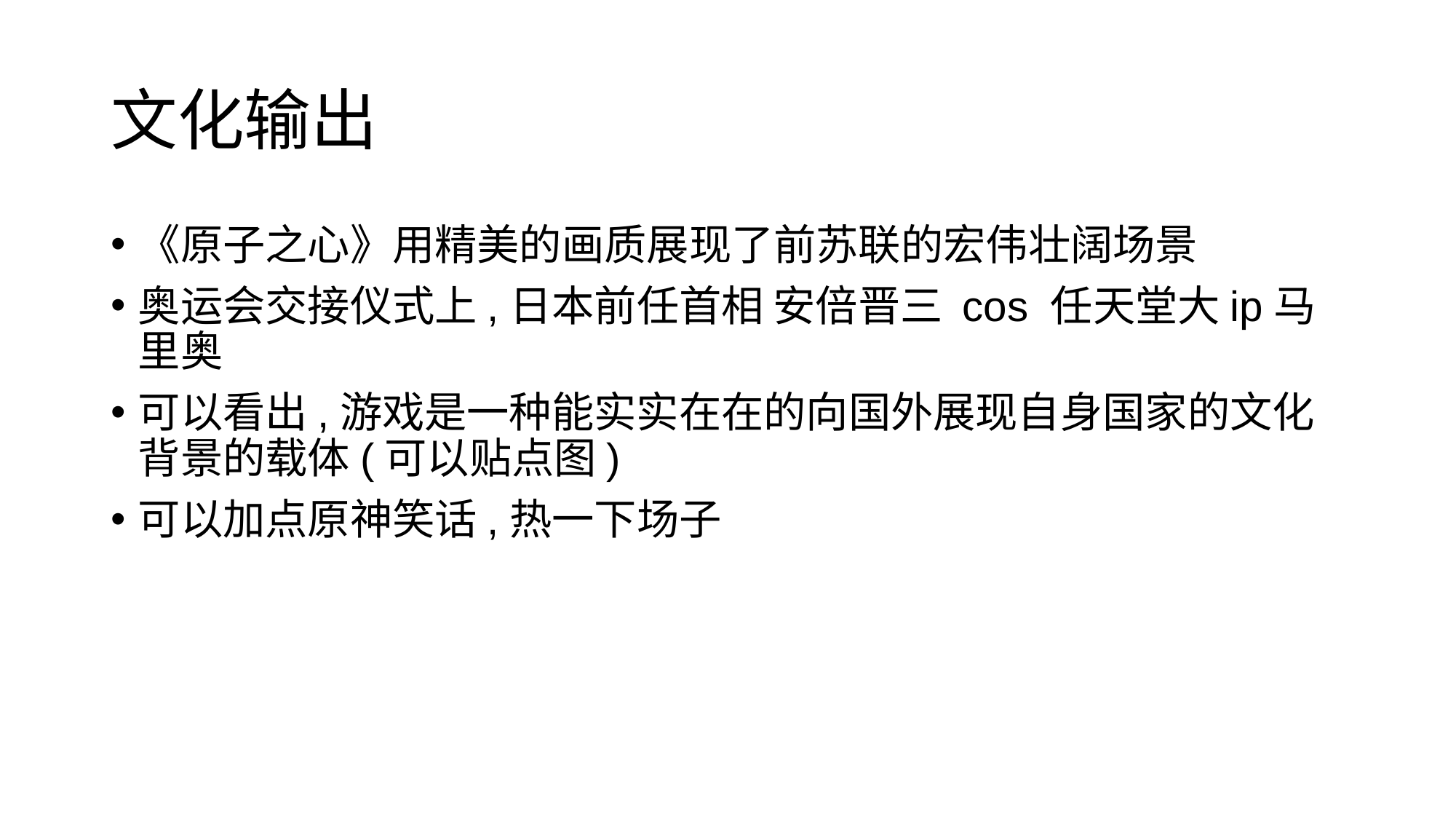

# 文化输出
《原子之心》用精美的画质展现了前苏联的宏伟壮阔场景
奥运会交接仪式上,日本前任首相 安倍晋三 cos 任天堂大ip马里奥
可以看出,游戏是一种能实实在在的向国外展现自身国家的文化背景的载体(可以贴点图)
可以加点原神笑话,热一下场子